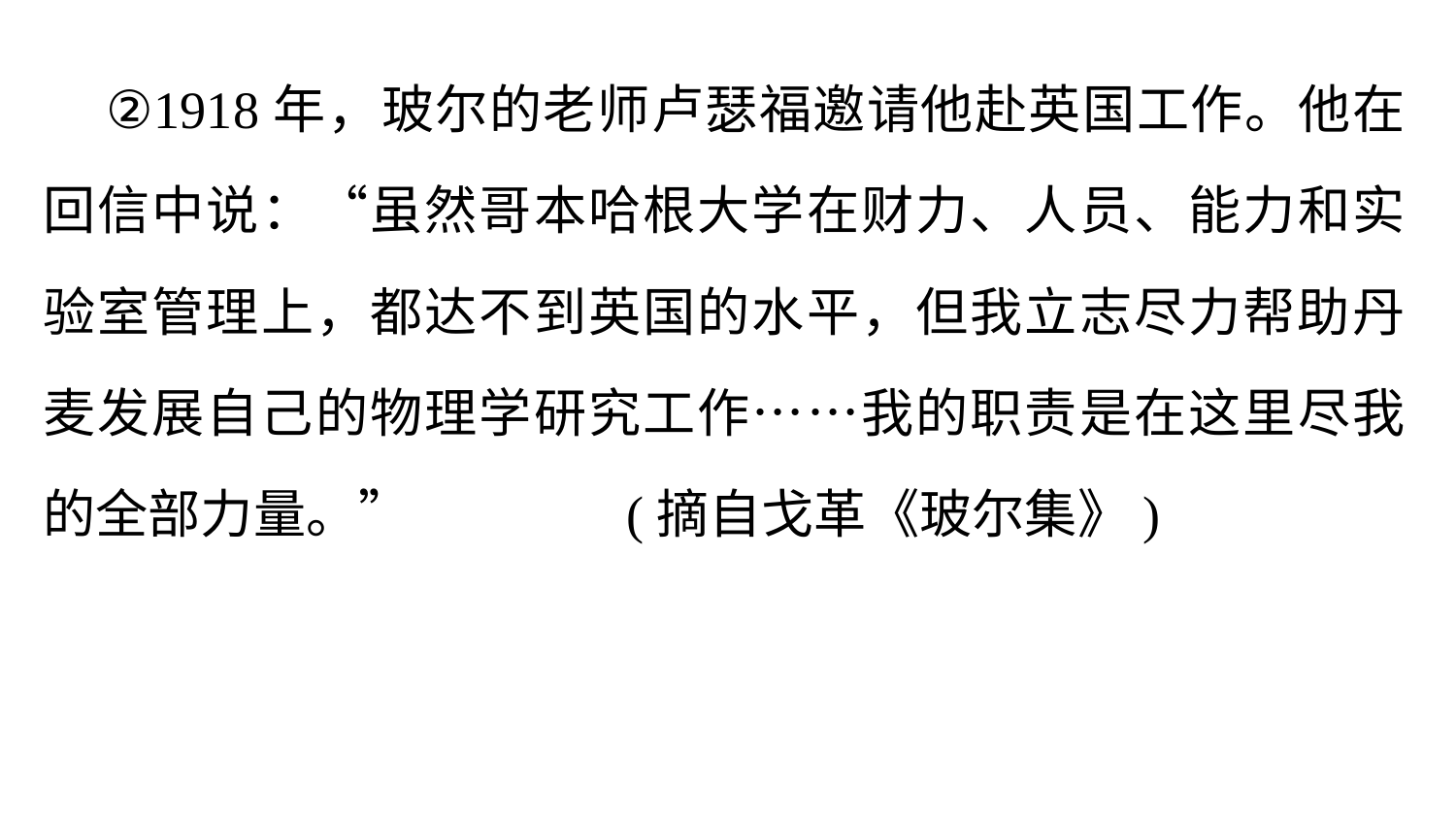

②1918年，玻尔的老师卢瑟福邀请他赴英国工作。他在回信中说：“虽然哥本哈根大学在财力、人员、能力和实验室管理上，都达不到英国的水平，但我立志尽力帮助丹麦发展自己的物理学研究工作……我的职责是在这里尽我的全部力量。”                 (摘自戈革《玻尔集》)